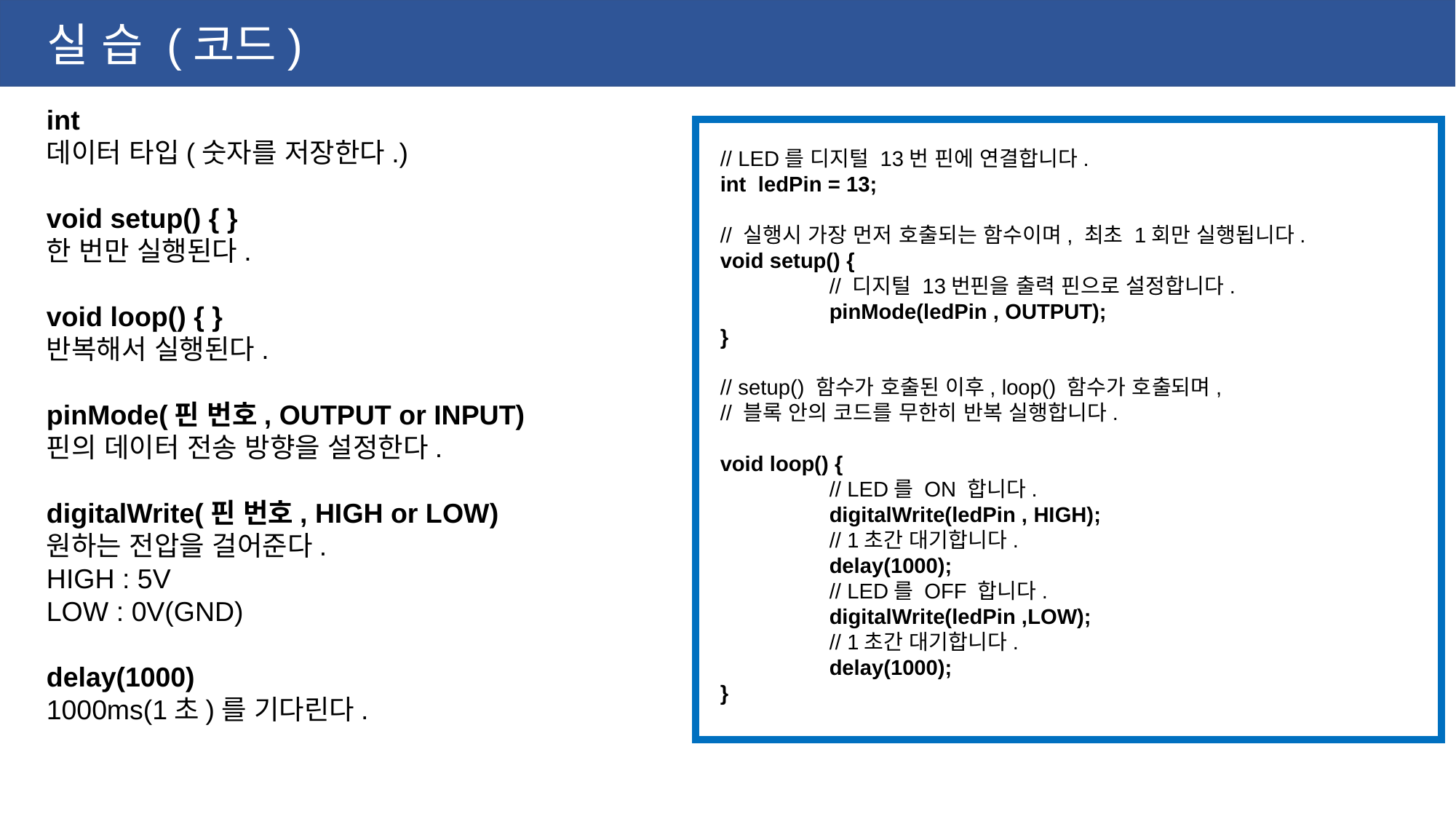

실 습 (코드)
int
데이터 타입(숫자를 저장한다.)

void setup() { }
한 번만 실행된다.

void loop() { }
반복해서 실행된다.

pinMode(핀 번호, OUTPUT or INPUT)
핀의 데이터 전송 방향을 설정한다.

digitalWrite(핀 번호, HIGH or LOW)
원하는 전압을 걸어준다.
HIGH : 5V
LOW : 0V(GND)

delay(1000)
1000ms(1초)를 기다린다.

// LED를 디지털 13번 핀에 연결합니다.
int  ledPin = 13;

// 실행시 가장 먼저 호출되는 함수이며, 최초 1회만 실행됩니다.
void setup() {
	// 디지털 13번핀을 출력 핀으로 설정합니다.
	pinMode(ledPin , OUTPUT);
}

// setup() 함수가 호출된 이후, loop() 함수가 호출되며,
// 블록 안의 코드를 무한히 반복 실행합니다.

void loop() {
	// LED를 ON 합니다.
	digitalWrite(ledPin , HIGH);
	// 1초간 대기합니다.
	delay(1000);
	// LED를 OFF 합니다.
	digitalWrite(ledPin ,LOW);
	// 1초간 대기합니다.
	delay(1000);
}